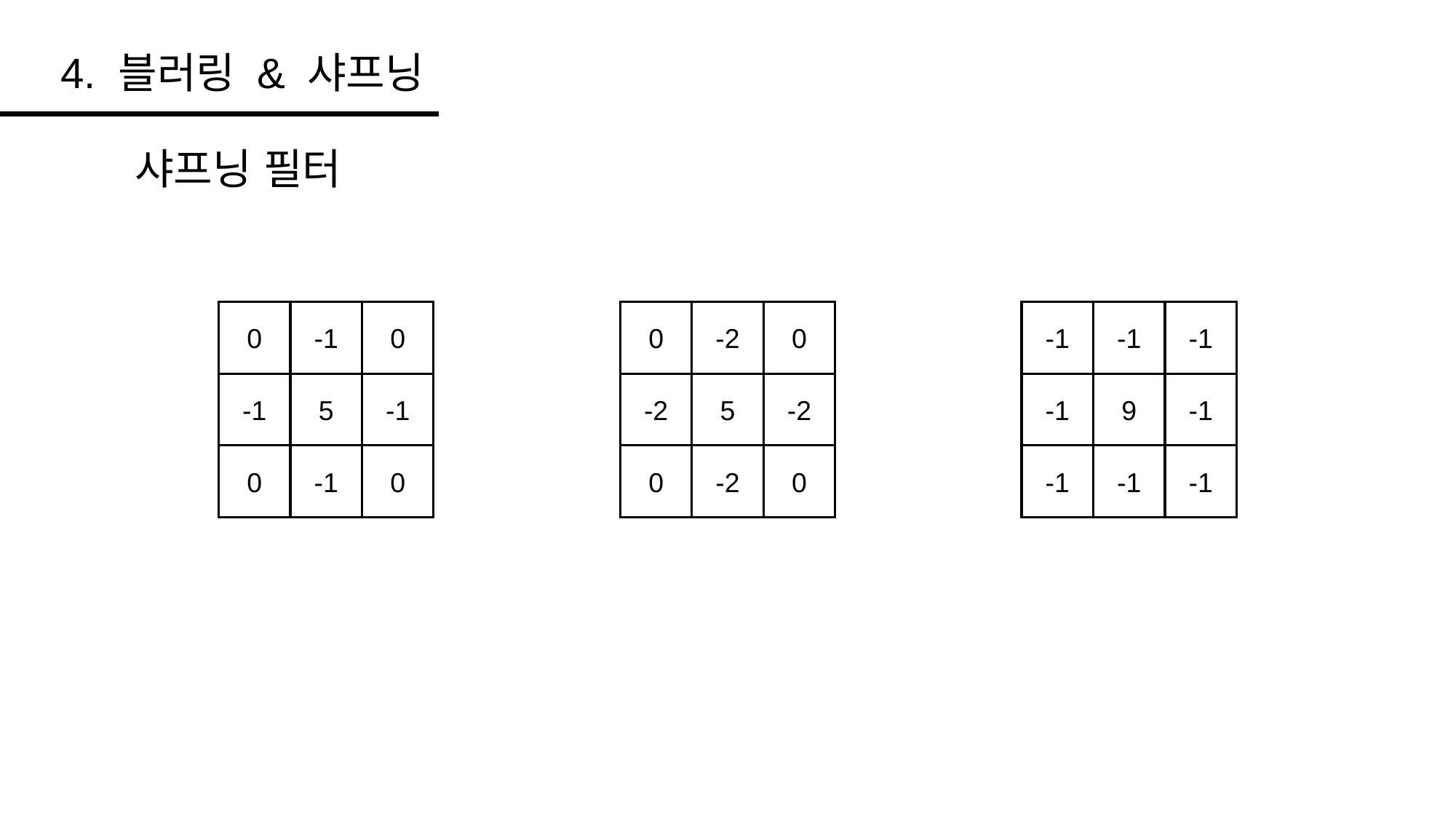

4. 블러링 & 샤프닝
샤프닝 필터
0
-1
0
-1
5
-1
0
-1
0
0
-2
0
-2
5
-2
0
-2
0
-1
-1
-1
-1
9
-1
-1
-1
-1